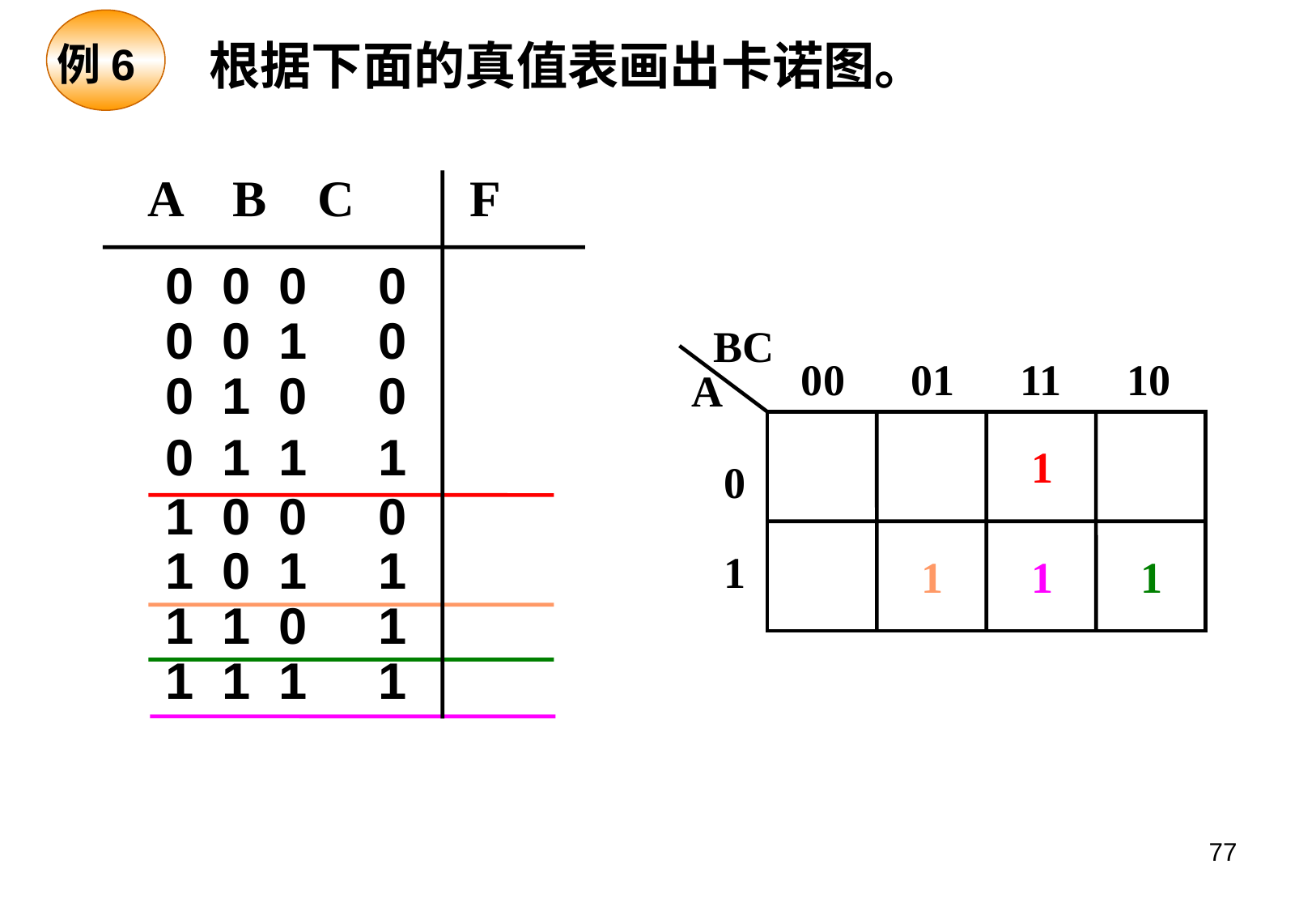

例6
根据下面的真值表画出卡诺图。
A    B    C         F

0  0  0     0
0  0  1     0
BC

A
00      01      11      10
0  1  0     0

0  1  1     1
0
1
1
1  0  0     0

1  0  1     1
1
1
1
1  1  0     1

1  1  1     1

77